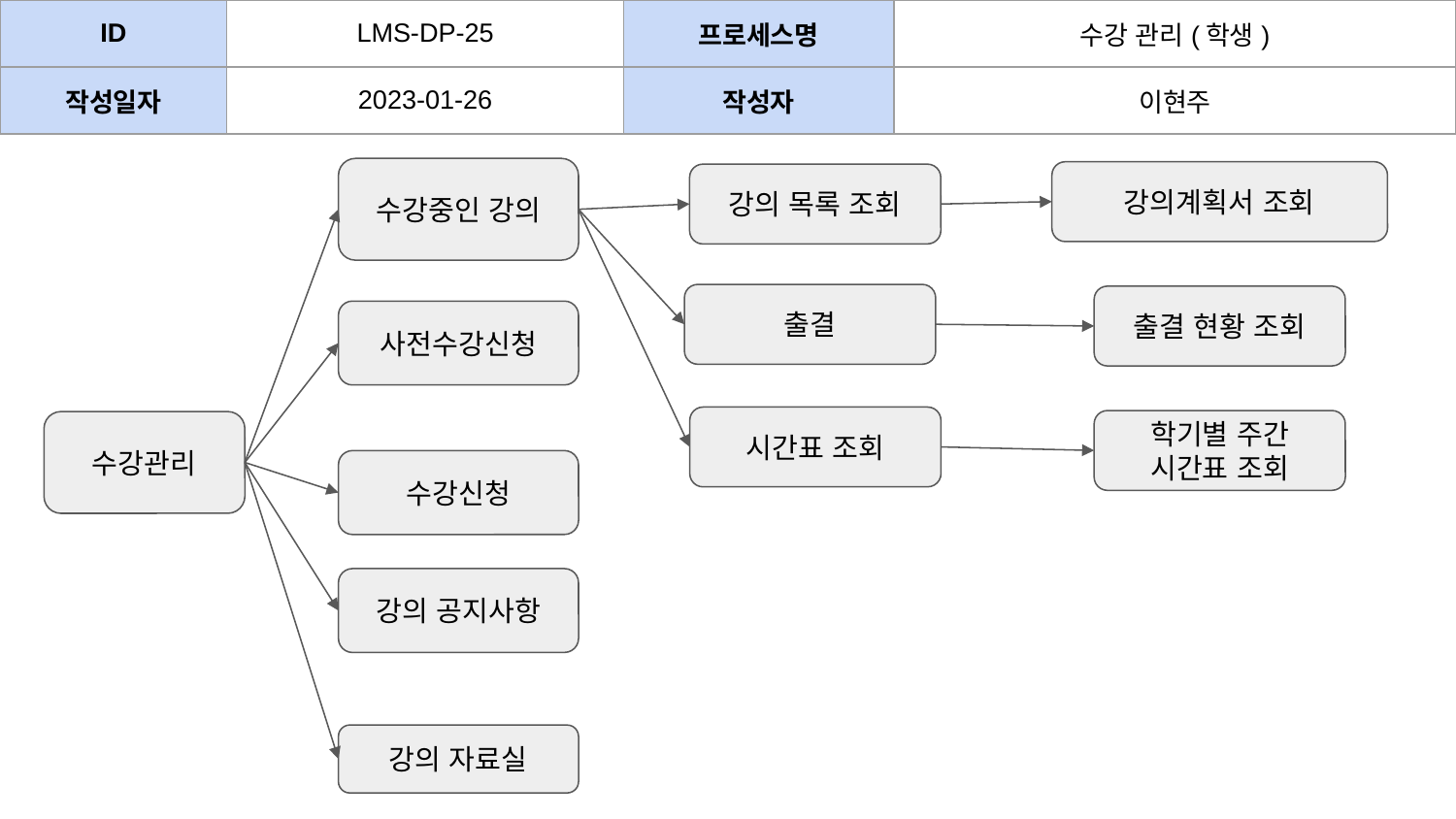

| ID | LMS-DP-25 | 프로세스명 | 수강 관리(학생) |  |  |
| --- | --- | --- | --- | --- | --- |
| 작성일자 | 2023-01-26 | 작성자 | 이현주 |  |  |
수강중인 강의
강의계획서 조회
강의 목록 조회
출결
출결 현황 조회
사전수강신청
시간표 조회
학기별 주간 시간표 조회
수강관리
수강신청
강의 공지사항
강의 자료실